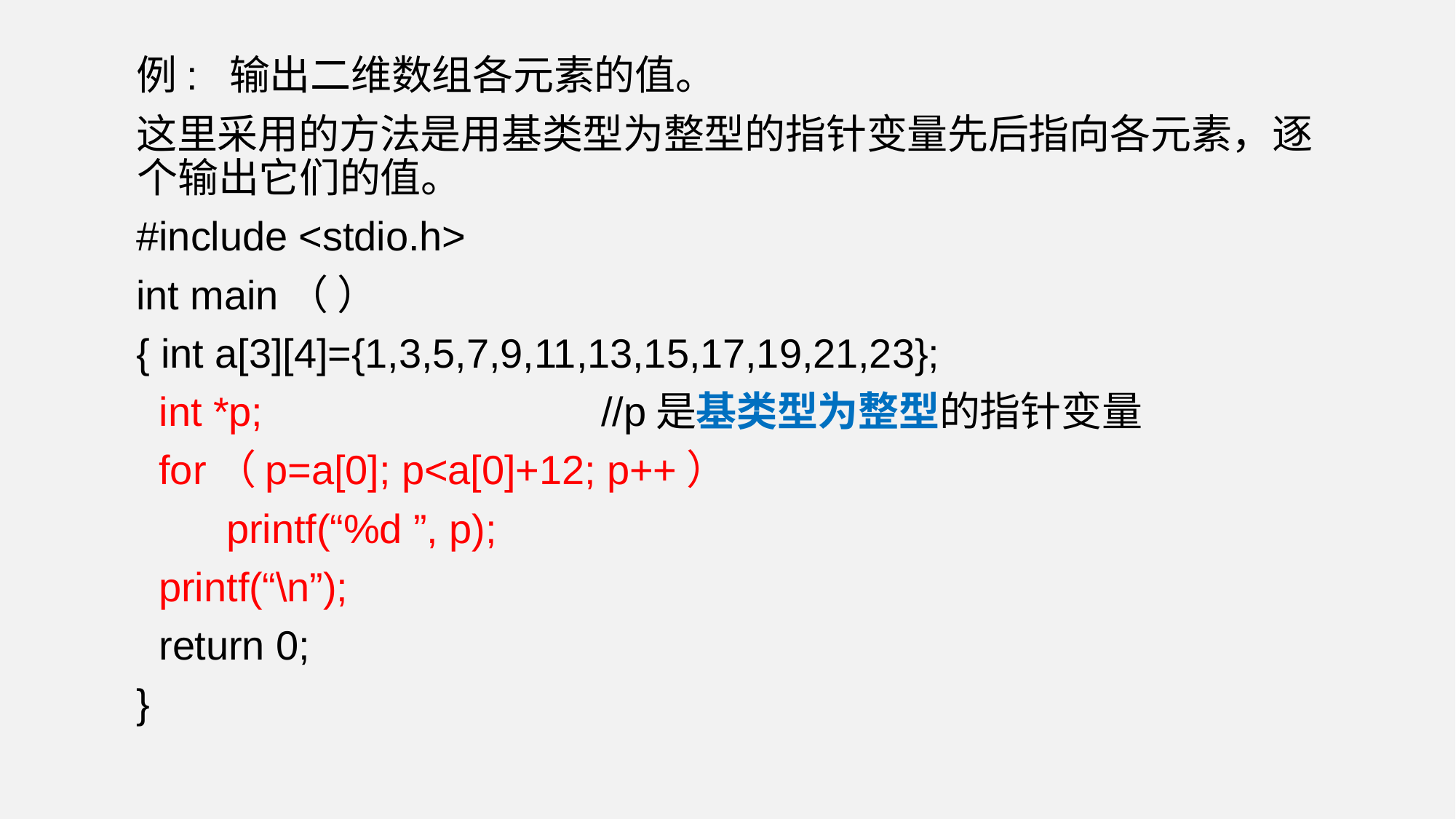

例:  输出二维数组各元素的值。
这里采用的方法是用基类型为整型的指针变量先后指向各元素，逐个输出它们的值。
#include <stdio.h>
int main（ ）
{ int a[3][4]={1,3,5,7,9,11,13,15,17,19,21,23};
  int *p;                              //p是基类型为整型的指针变量
  for（p=a[0]; p<a[0]+12; p++）
        printf(“%d ”, p);
  printf(“\n”);
  return 0;
}